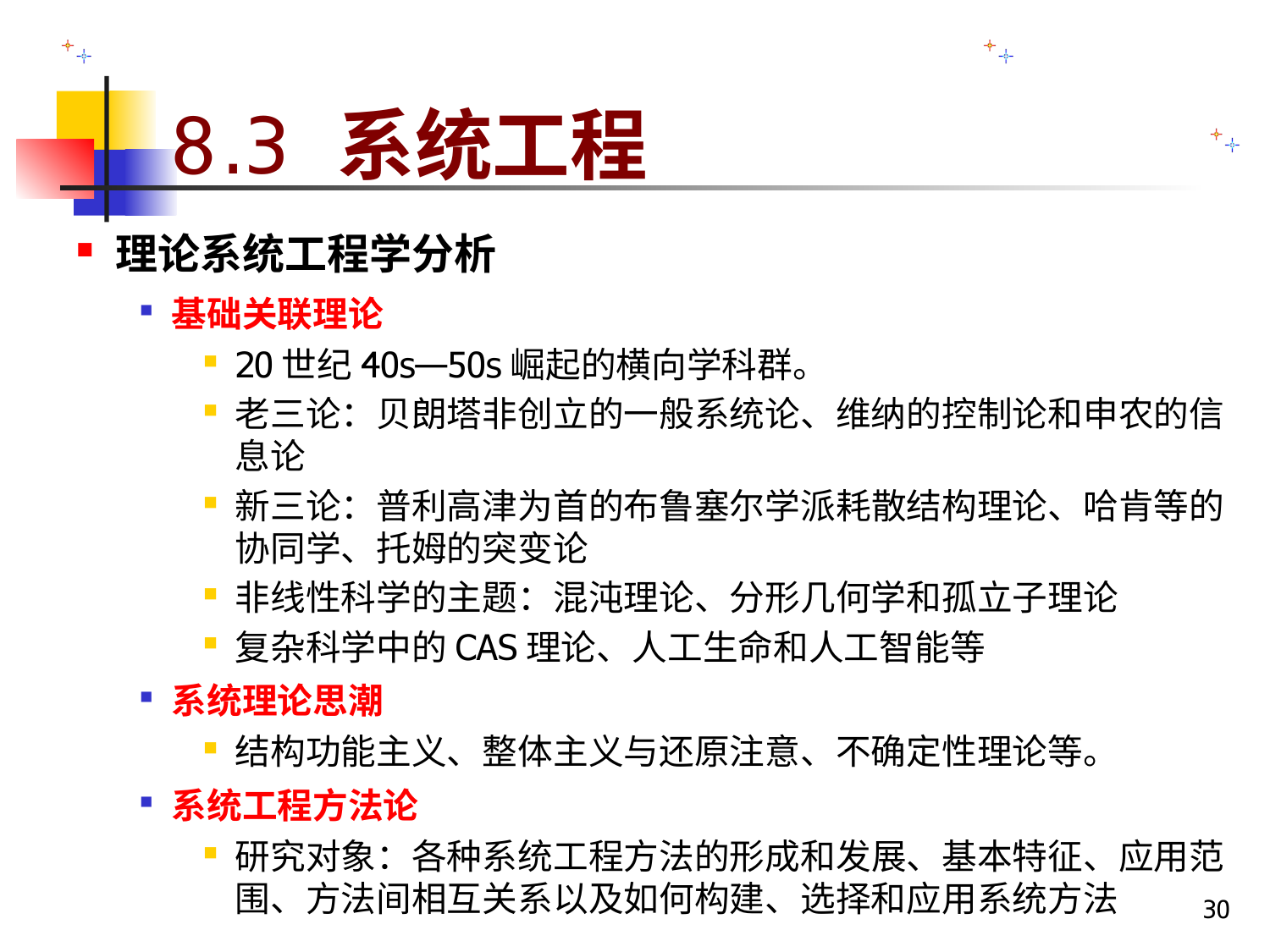

# 8.3 系统工程
理论系统工程学分析
基础关联理论
20世纪40s—50s崛起的横向学科群。
老三论：贝朗塔非创立的一般系统论、维纳的控制论和申农的信息论
新三论：普利高津为首的布鲁塞尔学派耗散结构理论、哈肯等的协同学、托姆的突变论
非线性科学的主题：混沌理论、分形几何学和孤立子理论
复杂科学中的CAS理论、人工生命和人工智能等
系统理论思潮
结构功能主义、整体主义与还原注意、不确定性理论等。
系统工程方法论
研究对象：各种系统工程方法的形成和发展、基本特征、应用范围、方法间相互关系以及如何构建、选择和应用系统方法
30